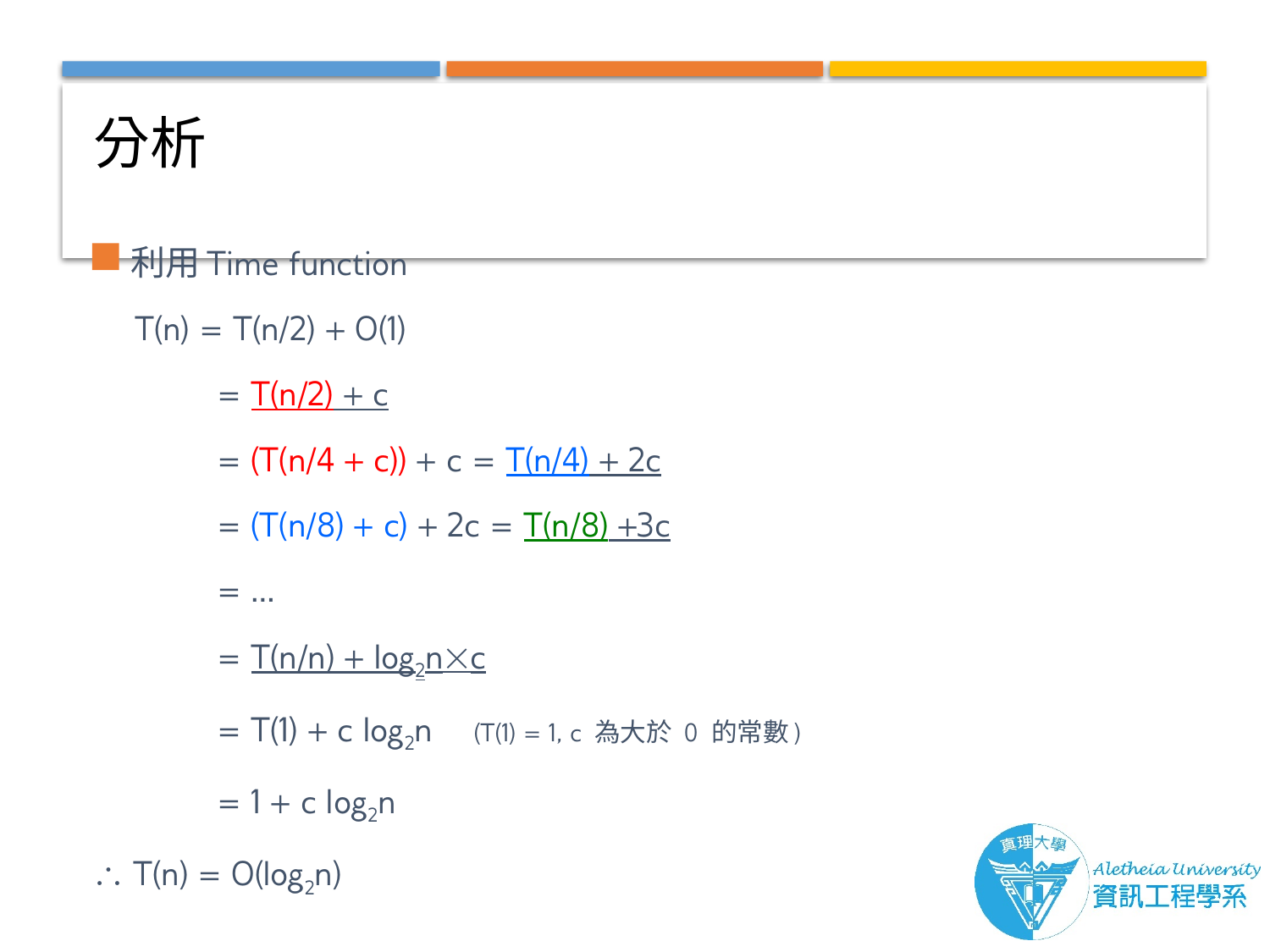

# 分析
利用Time function
    T(n) = T(n/2) + O(1)
            = T(n/2) + c
            = (T(n/4 + c)) + c = T(n/4) + 2c
            = (T(n/8) + c) + 2c = T(n/8) +3c
            = …
            = T(n/n) + log2n×c
            = T(1) + c log2n    (T(1) = 1, c 為大於 0 的常數)
            = 1 + c log2n
∴ T(n) = O(log2n)